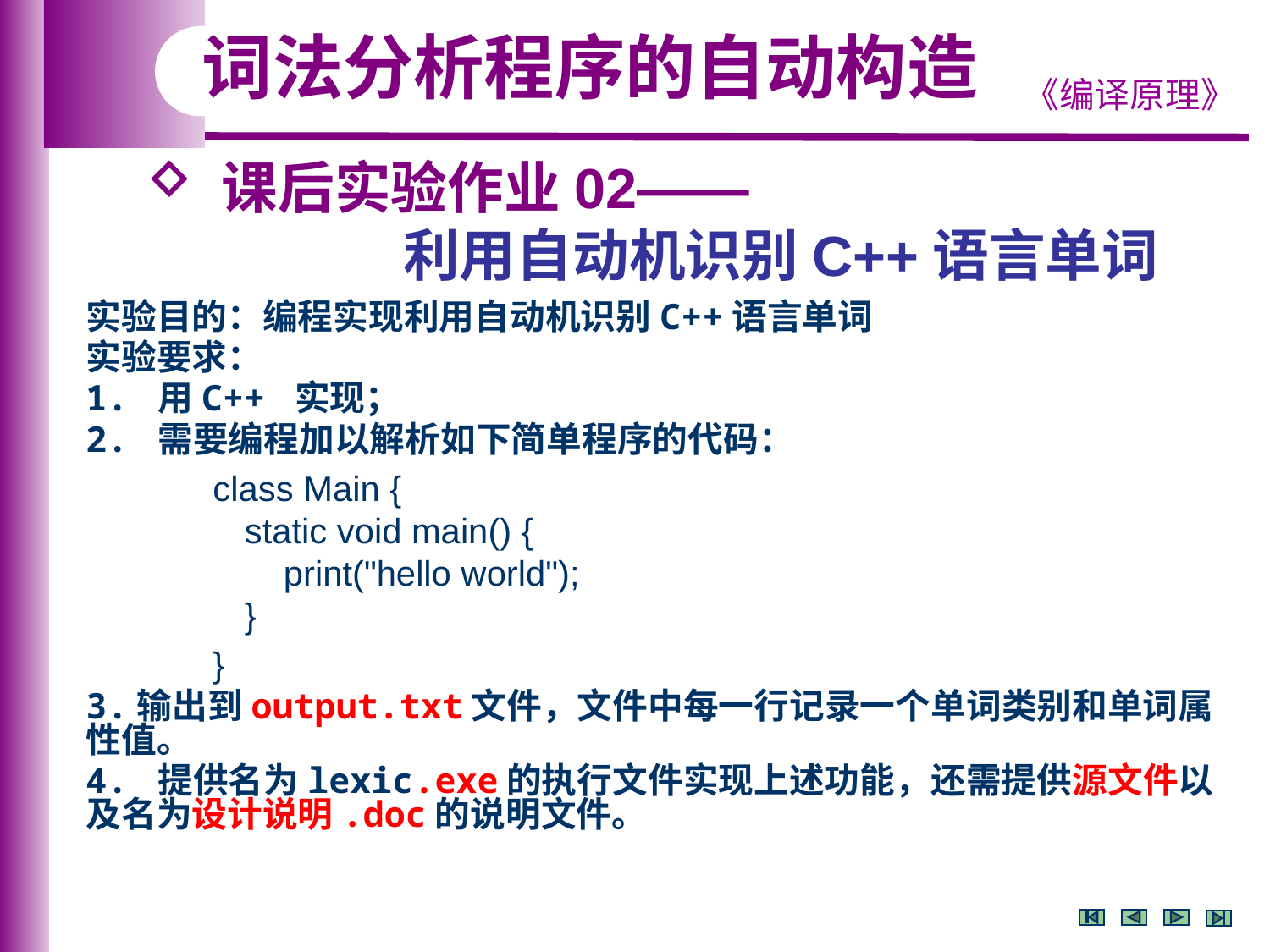

词法分析程序的自动构造
 课后实验作业02——
                   利用自动机识别C++语言单词
实验目的：编程实现利用自动机识别C++语言单词
实验要求：
1. 用C++ 实现；
2. 需要编程加以解析如下简单程序的代码：
class Main {
static void main() {
    print("hello world");
}
}
3.输出到output.txt文件，文件中每一行记录一个单词类别和单词属性值。
4. 提供名为lexic.exe的执行文件实现上述功能，还需提供源文件以及名为设计说明.doc的说明文件。